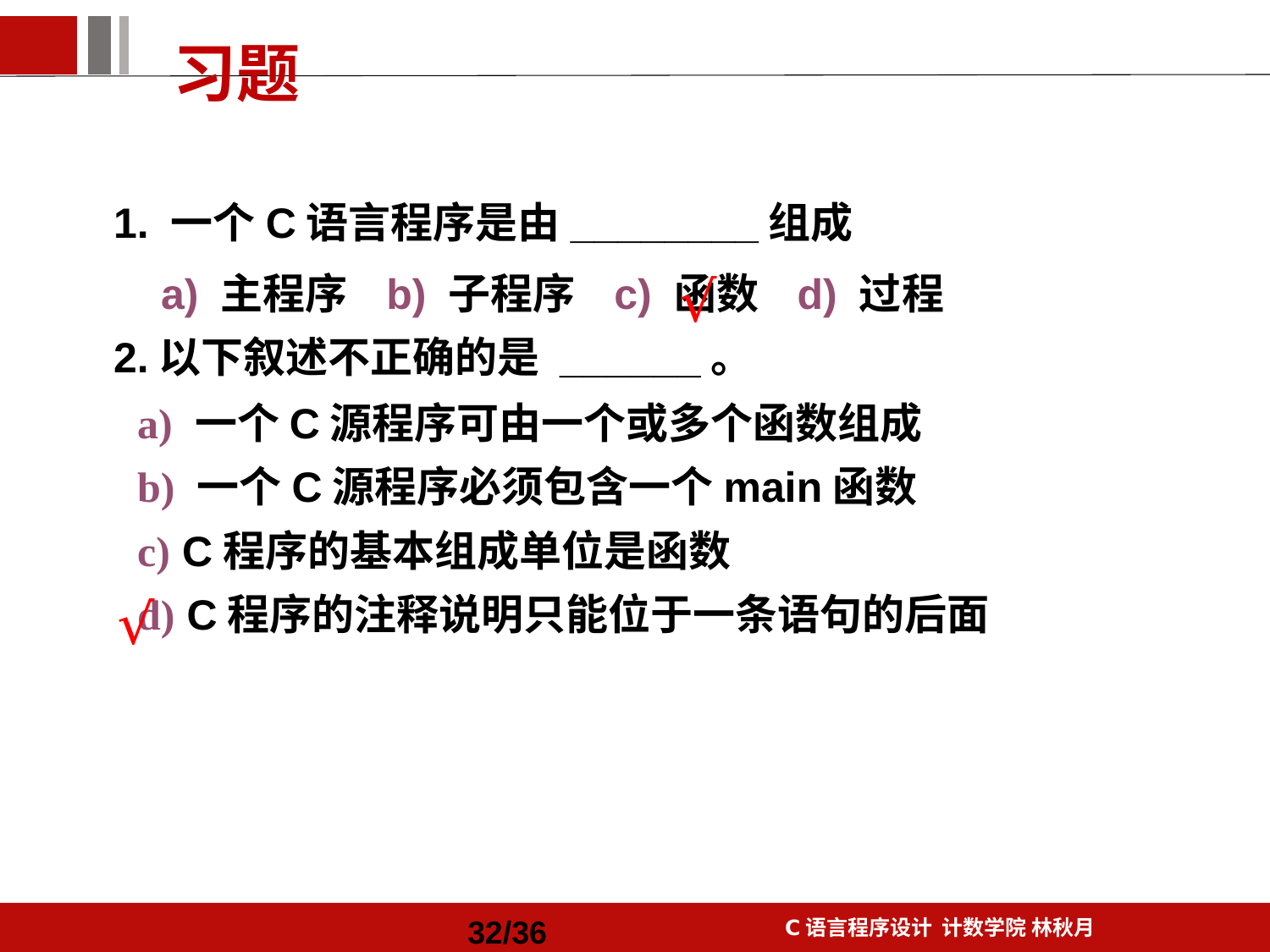

习题
1. 一个C语言程序是由________组成
    a) 主程序   b) 子程序   c) 函数   d) 过程
2.以下叙述不正确的是 ______。
  a) 一个C源程序可由一个或多个函数组成
  b) 一个C源程序必须包含一个main函数
  c) C程序的基本组成单位是函数
  d) C程序的注释说明只能位于一条语句的后面
√
√